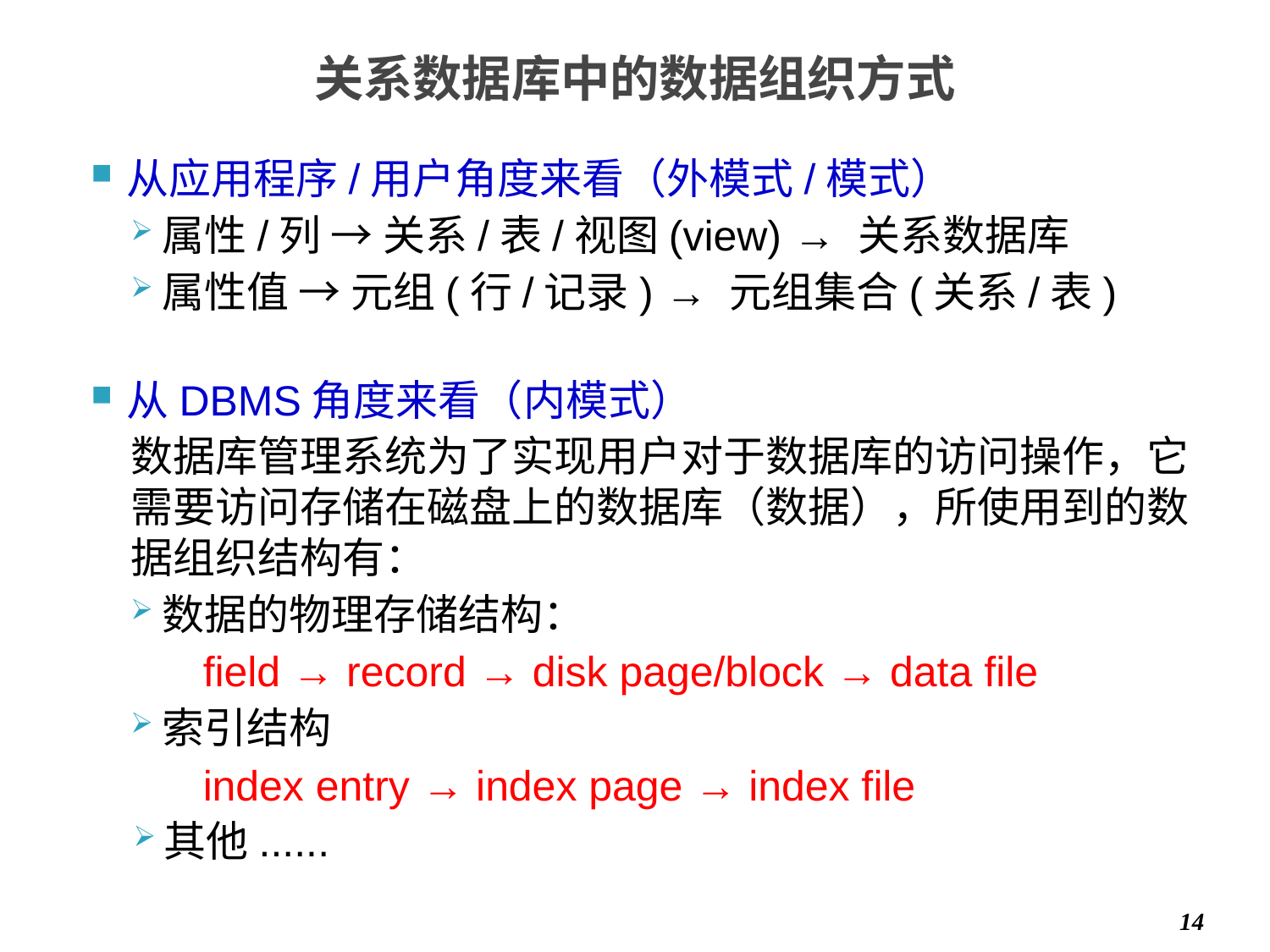

# 关系数据库中的数据组织方式
从应用程序/用户角度来看（外模式/模式）
属性/列 → 关系/表/视图(view) → 关系数据库
属性值 → 元组(行/记录) → 元组集合(关系/表)

从DBMS角度来看（内模式）
数据库管理系统为了实现用户对于数据库的访问操作，它需要访问存储在磁盘上的数据库（数据），所使用到的数据组织结构有：
数据的物理存储结构：
field → record → disk page/block → data file
索引结构
index entry → index page → index file
其他......
14